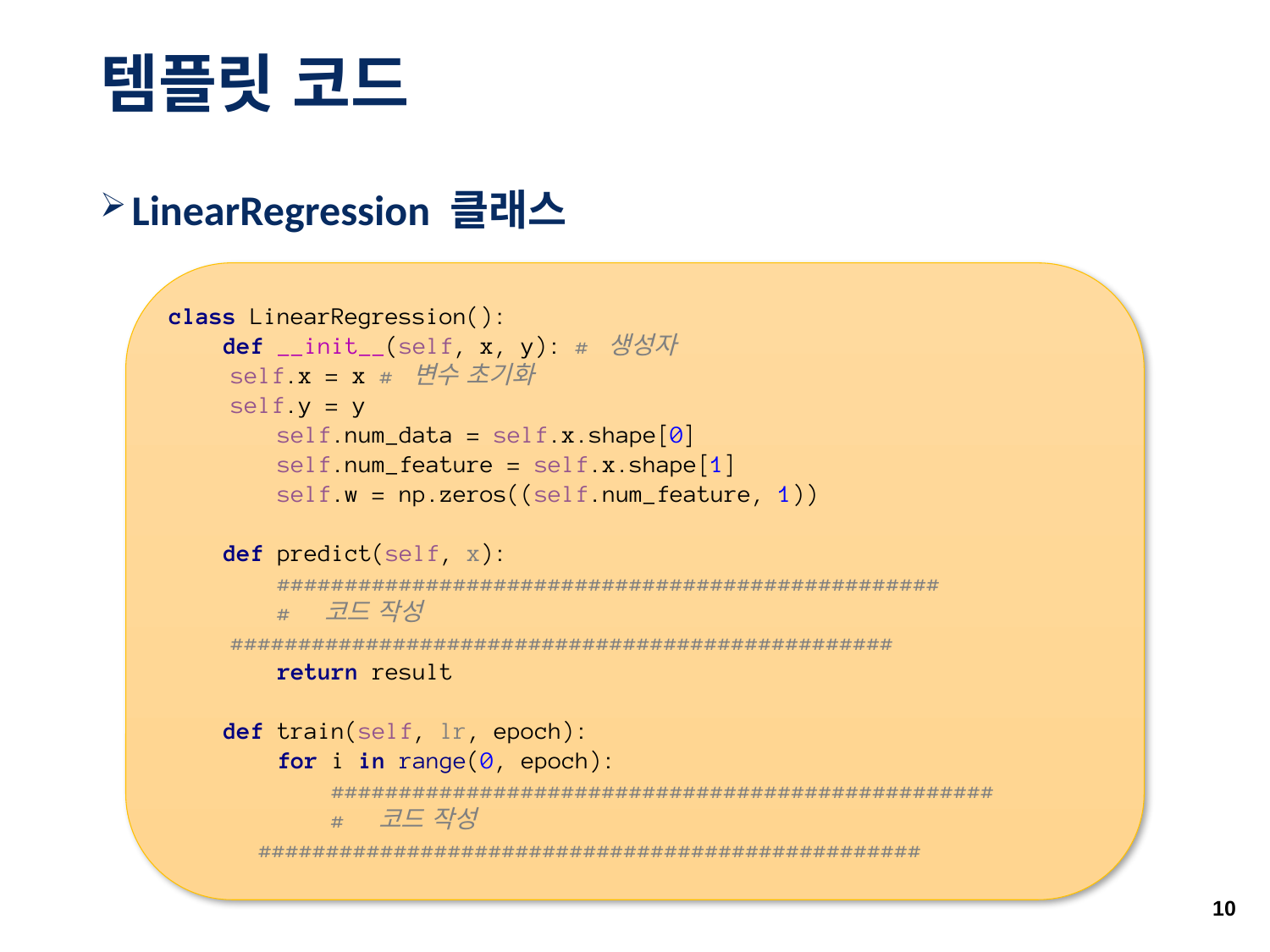

# 템플릿 코드
LinearRegression 클래스

class LinearRegression():
    def __init__(self, x, y): # 생성자
        self.x = x # 변수 초기화
        self.y = y
        self.num_data = self.x.shape[0]
        self.num_feature = self.x.shape[1]
        self.w = np.zeros((self.num_feature, 1))
    def predict(self, x):
        #################################################
        #  코드 작성
        #################################################
        return result
    def train(self, lr, epoch):
        for i in range(0, epoch):
            #################################################
            #  코드 작성
            #################################################
10